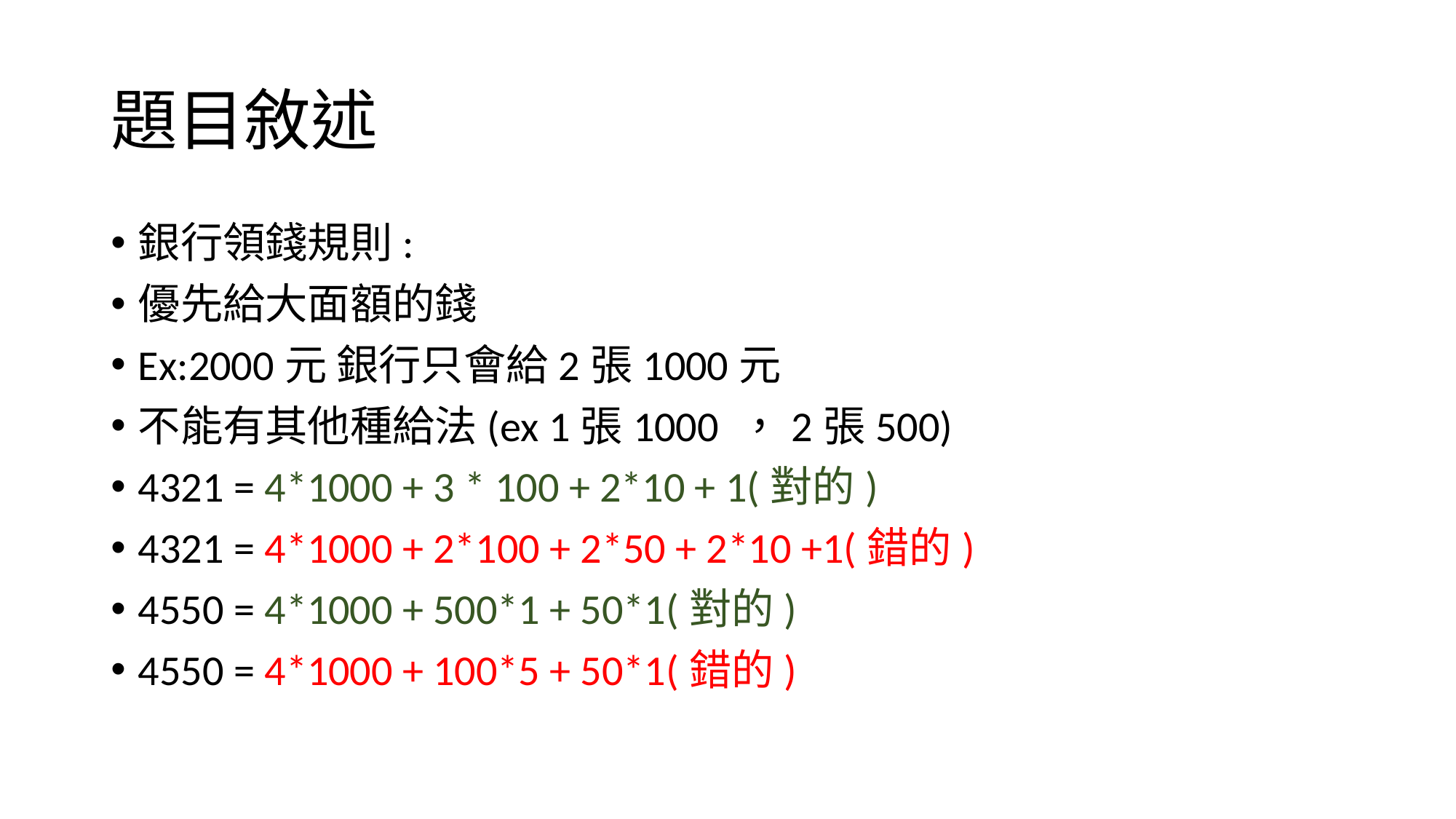

# 題目敘述
銀行領錢規則:
優先給大面額的錢
Ex:2000元 銀行只會給2張1000元
不能有其他種給法(ex 1張1000 ，2張500)
4321 = 4*1000 + 3 * 100 + 2*10 + 1(對的)
4321 = 4*1000 + 2*100 + 2*50 + 2*10 +1(錯的)
4550 = 4*1000 + 500*1 + 50*1(對的)
4550 = 4*1000 + 100*5 + 50*1(錯的)